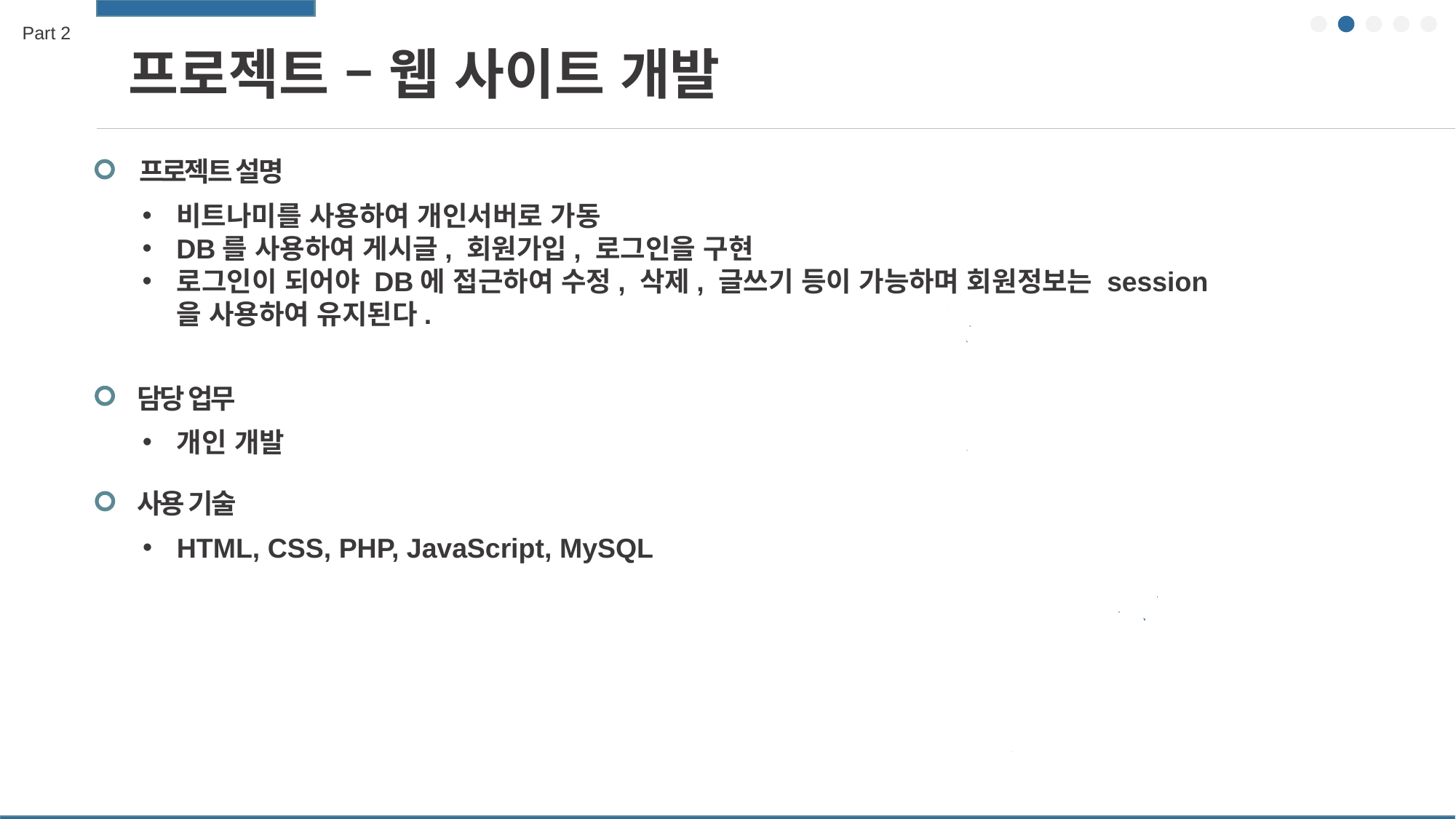

Part 2

프로젝트 – 웹 사이트 개발
프로젝트 설명

비트나미를 사용하여 개인서버로 가동
DB를 사용하여 게시글, 회원가입, 로그인을 구현
로그인이 되어야 DB에 접근하여 수정, 삭제, 글쓰기 등이 가능하며 회원정보는 session을 사용하여 유지된다.

담당 업무

개인 개발
사용 기술

HTML, CSS, PHP, JavaScript, MySQL